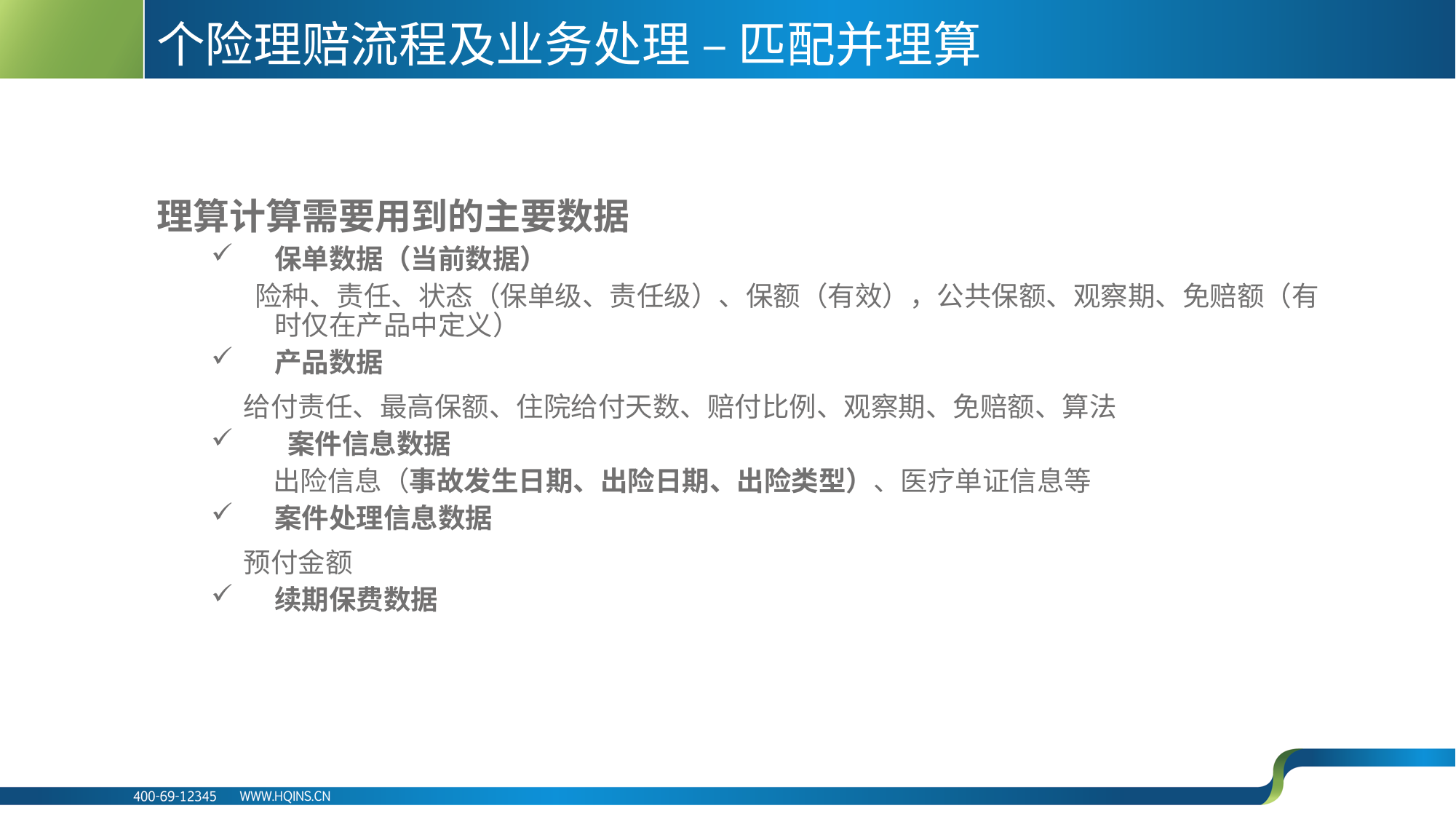

# 个险理赔流程及业务处理 – 匹配并理算
理算计算需要用到的主要数据
保单数据（当前数据）
      险种、责任、状态（保单级、责任级）、保额（有效），公共保额、观察期、免赔额（有时仅在产品中定义）
产品数据
             给付责任、最高保额、住院给付天数、赔付比例、观察期、免赔额、算法
 案件信息数据
         出险信息（事故发生日期、出险日期、出险类型）、医疗单证信息等
案件处理信息数据
             预付金额
续期保费数据